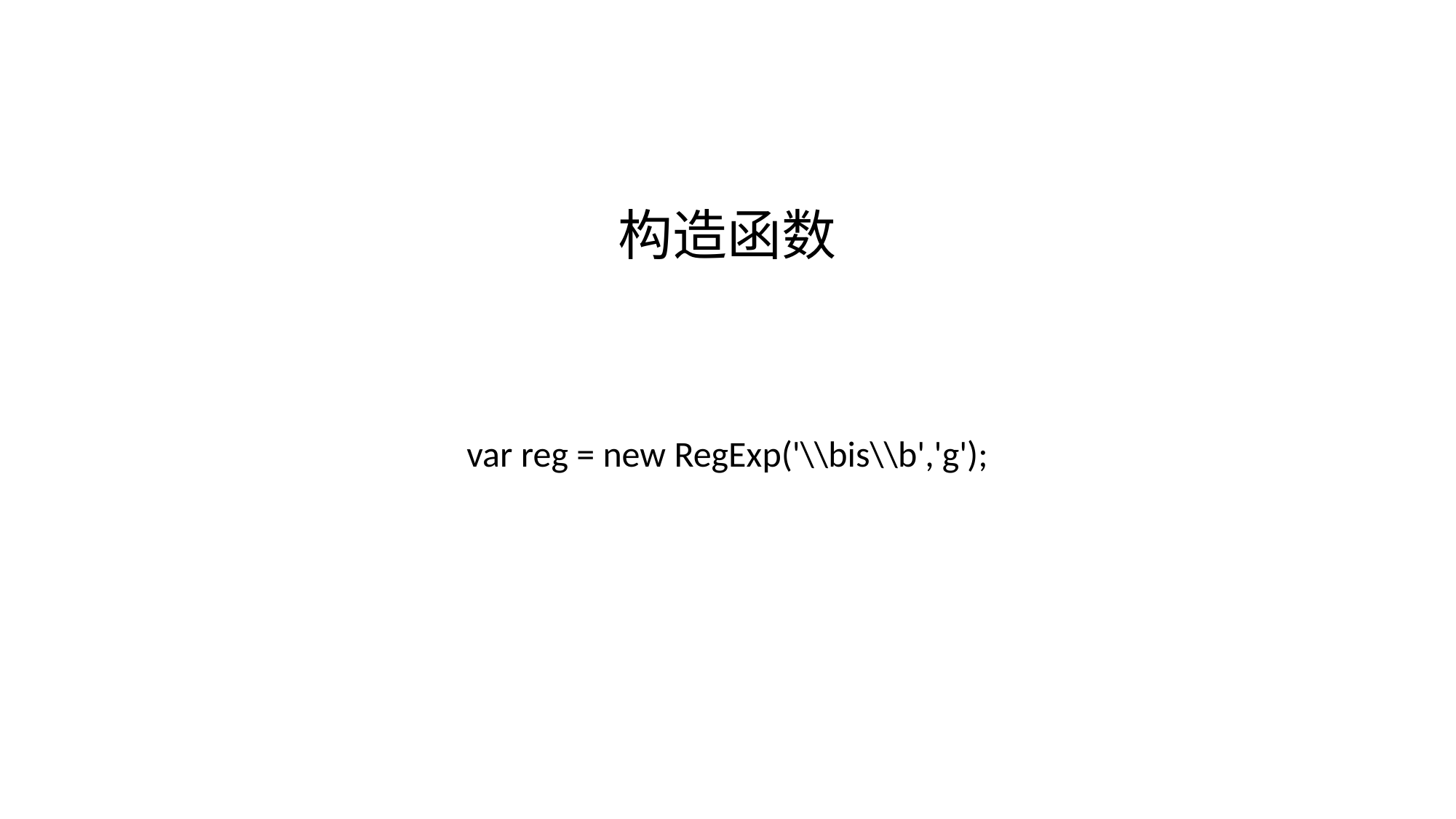

# 构造函数
var reg = new RegExp('\\bis\\b','g');